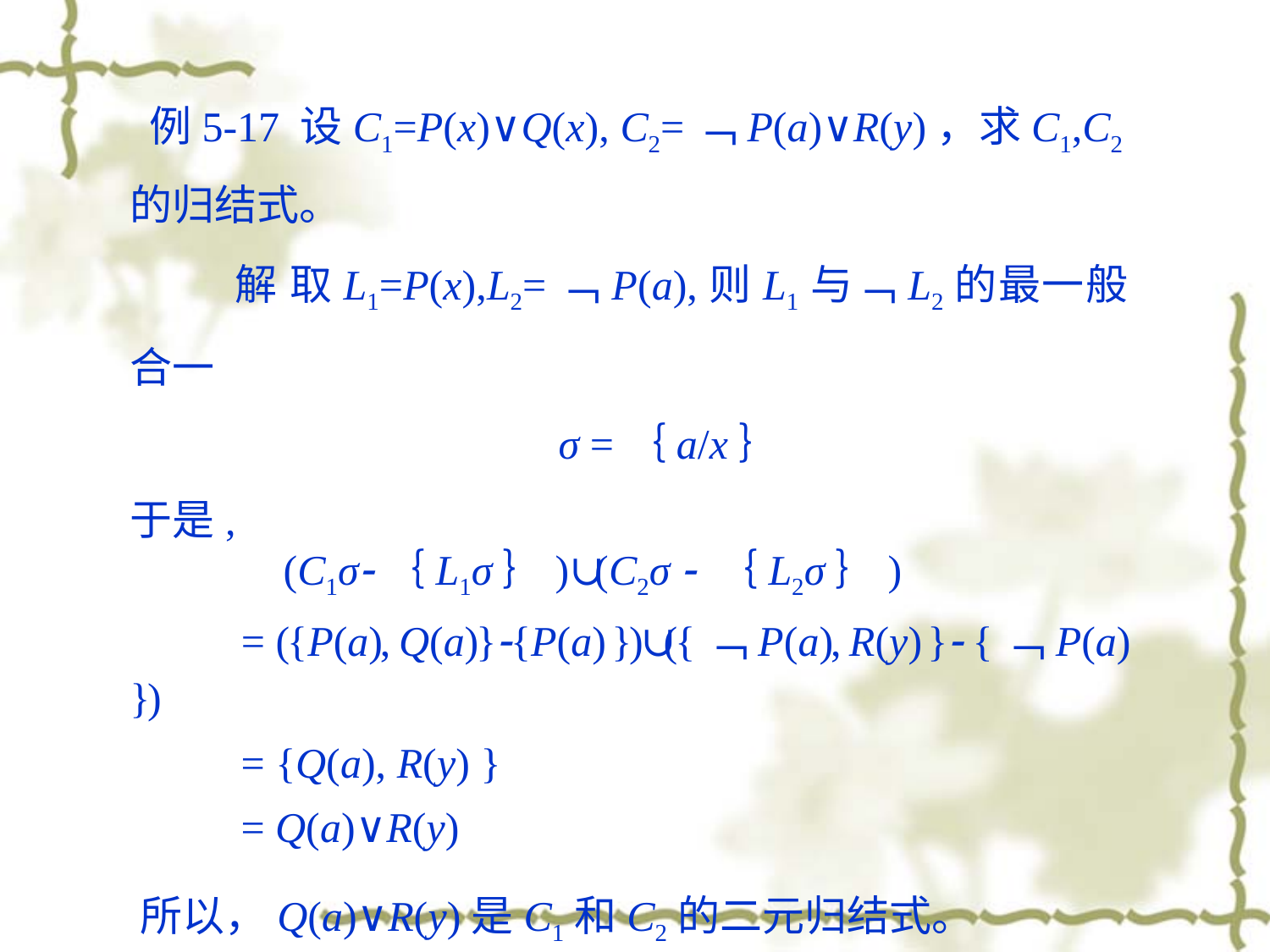

例5-17 设C1=P(x)∨Q(x), C2=﹁P(a)∨R(y)，求C1,C2的归结式。
             解 取L1=P(x),L2=﹁P(a),则L1与﹁L2的最一般合一
                                             σ =｛a/x｝
    于是,
                   (C1σ−｛L1σ｝)∪(C2σ − ｛L2σ｝)
               = ({P(a), Q(a)}−{P(a) })∪({﹁P(a), R(y) }− {﹁P(a) })
               = {Q(a), R(y) }
               = Q(a)∨R(y)
     所以，Q(a)∨R(y)是C1和C2的二元归结式。